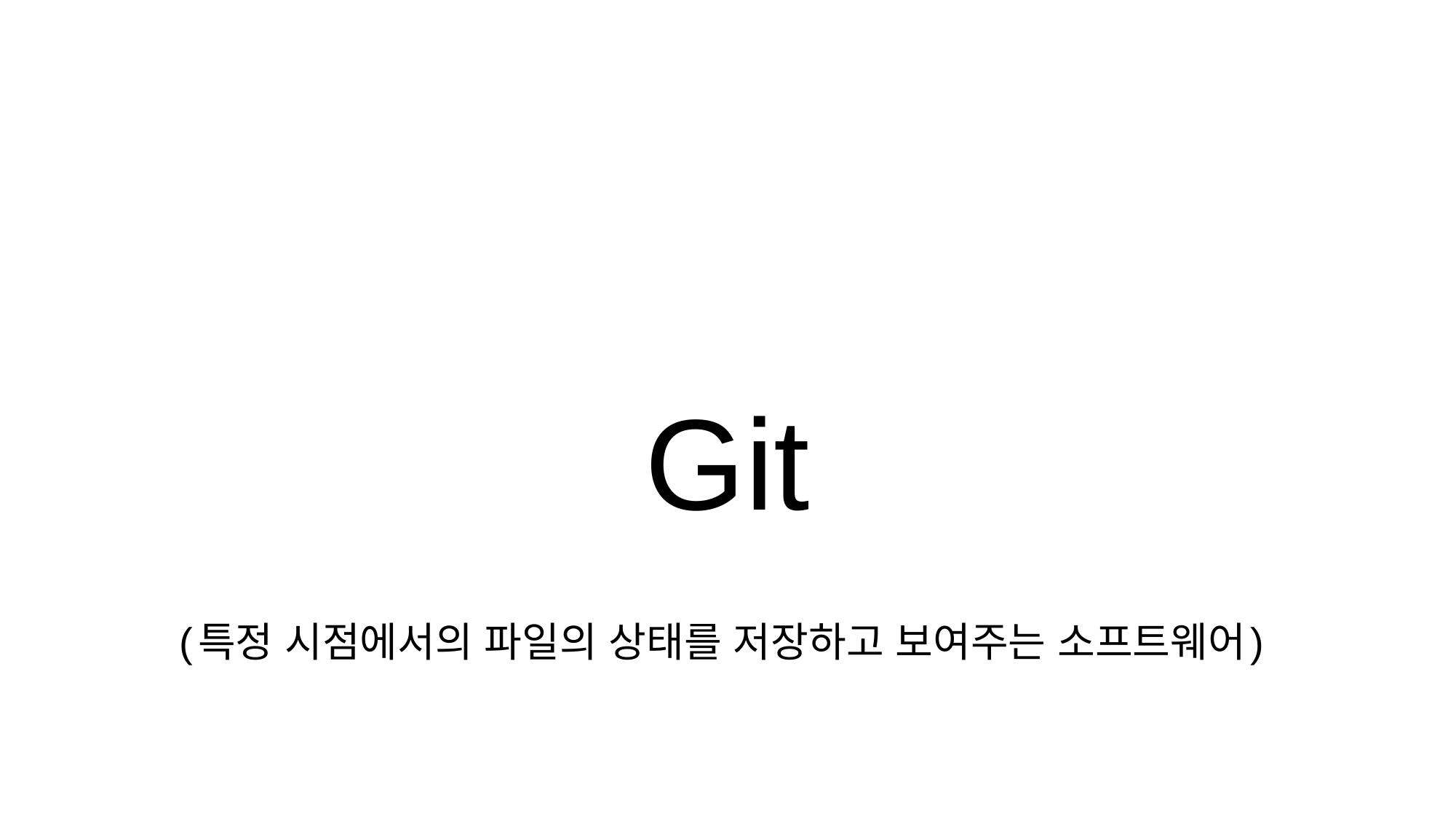

# Git (특정 시점에서의 파일의 상태를 저장하고 보여주는 소프트웨어)